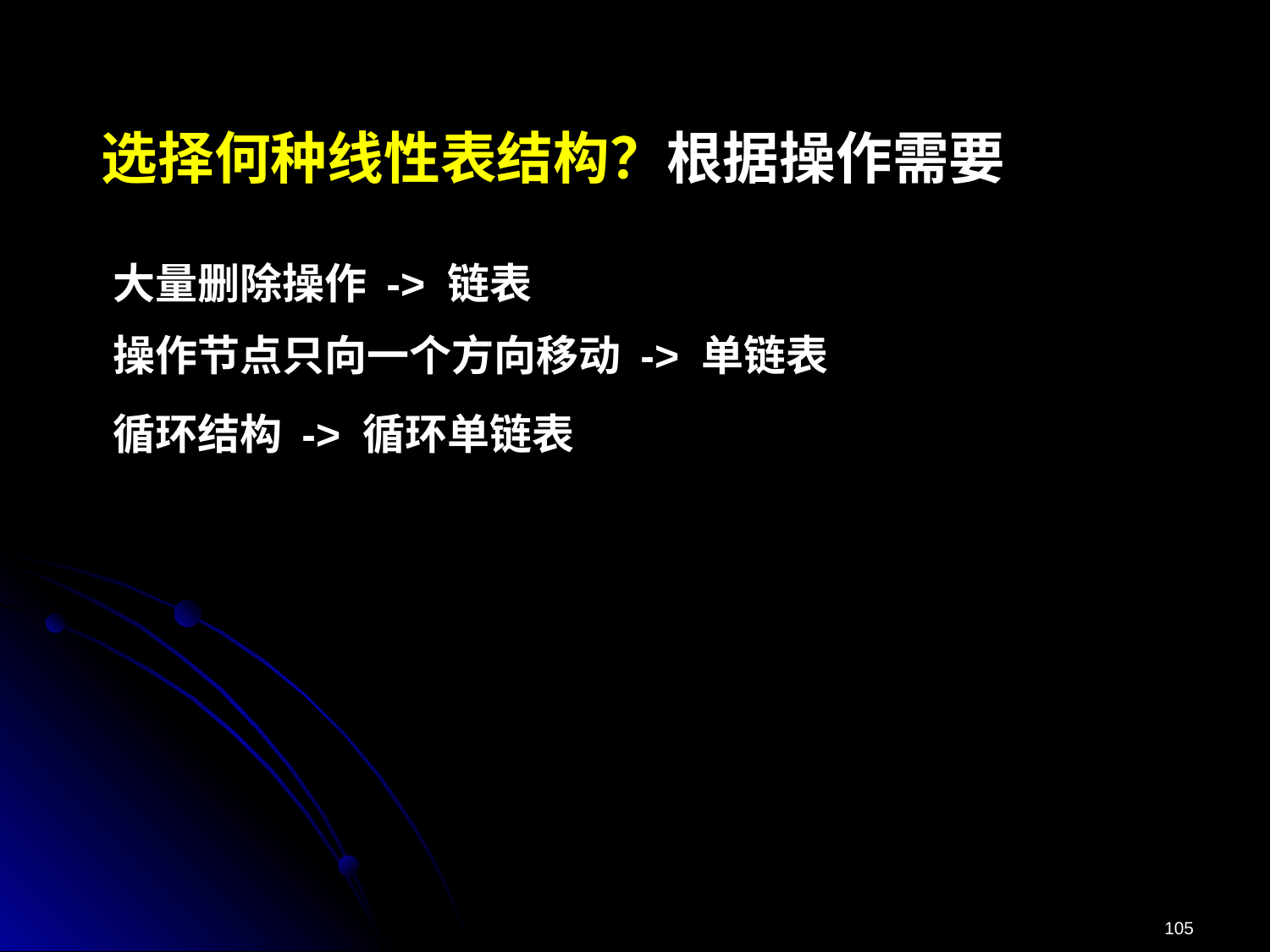

选择何种线性表结构？根据操作需要
大量删除操作 -> 链表
操作节点只向一个方向移动 -> 单链表
循环结构 -> 循环单链表

105